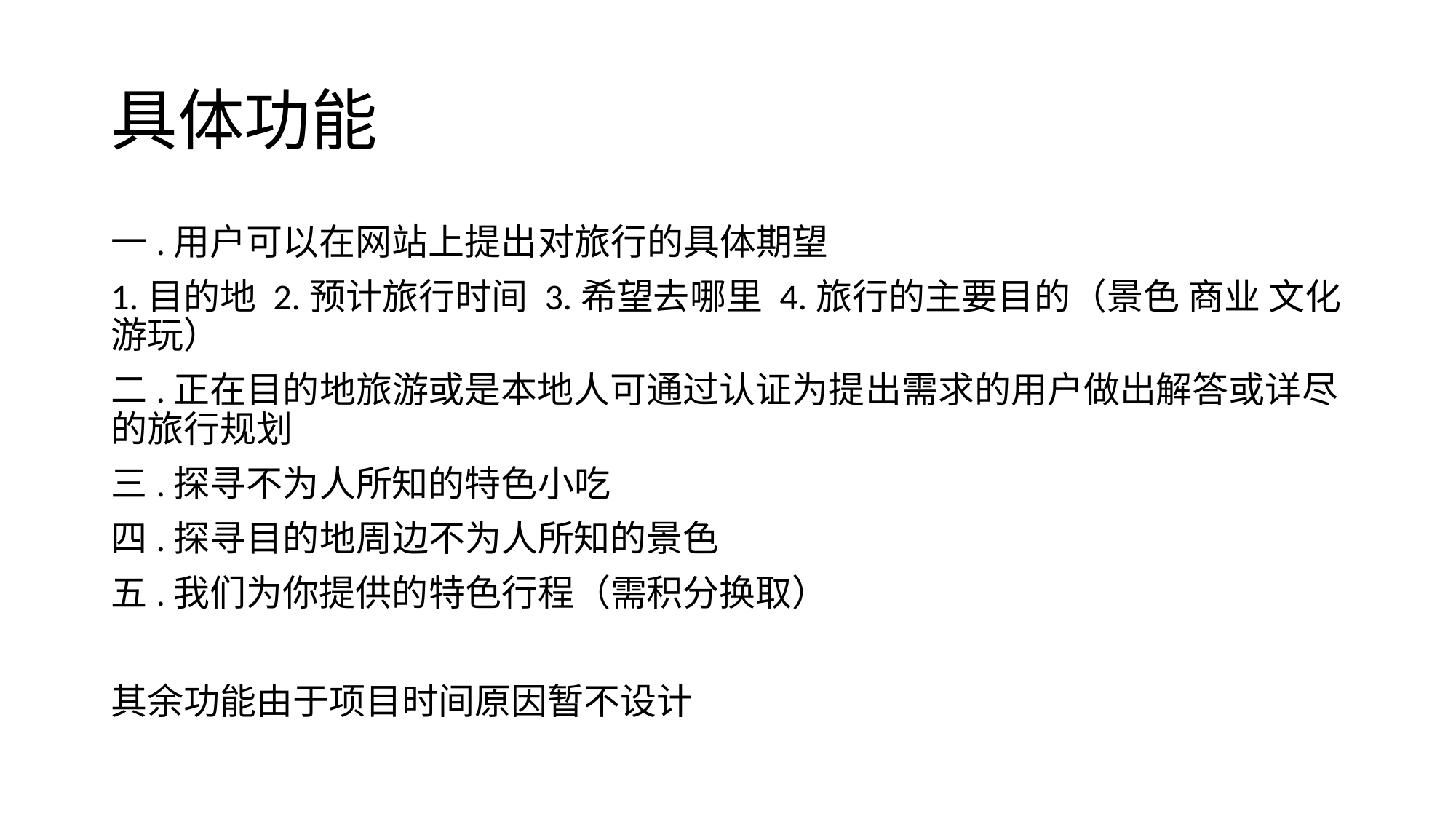

# 具体功能
一.用户可以在网站上提出对旅行的具体期望
1.目的地 2.预计旅行时间 3.希望去哪里 4.旅行的主要目的（景色 商业 文化 游玩）
二.正在目的地旅游或是本地人可通过认证为提出需求的用户做出解答或详尽的旅行规划
三.探寻不为人所知的特色小吃
四.探寻目的地周边不为人所知的景色
五.我们为你提供的特色行程（需积分换取）

其余功能由于项目时间原因暂不设计